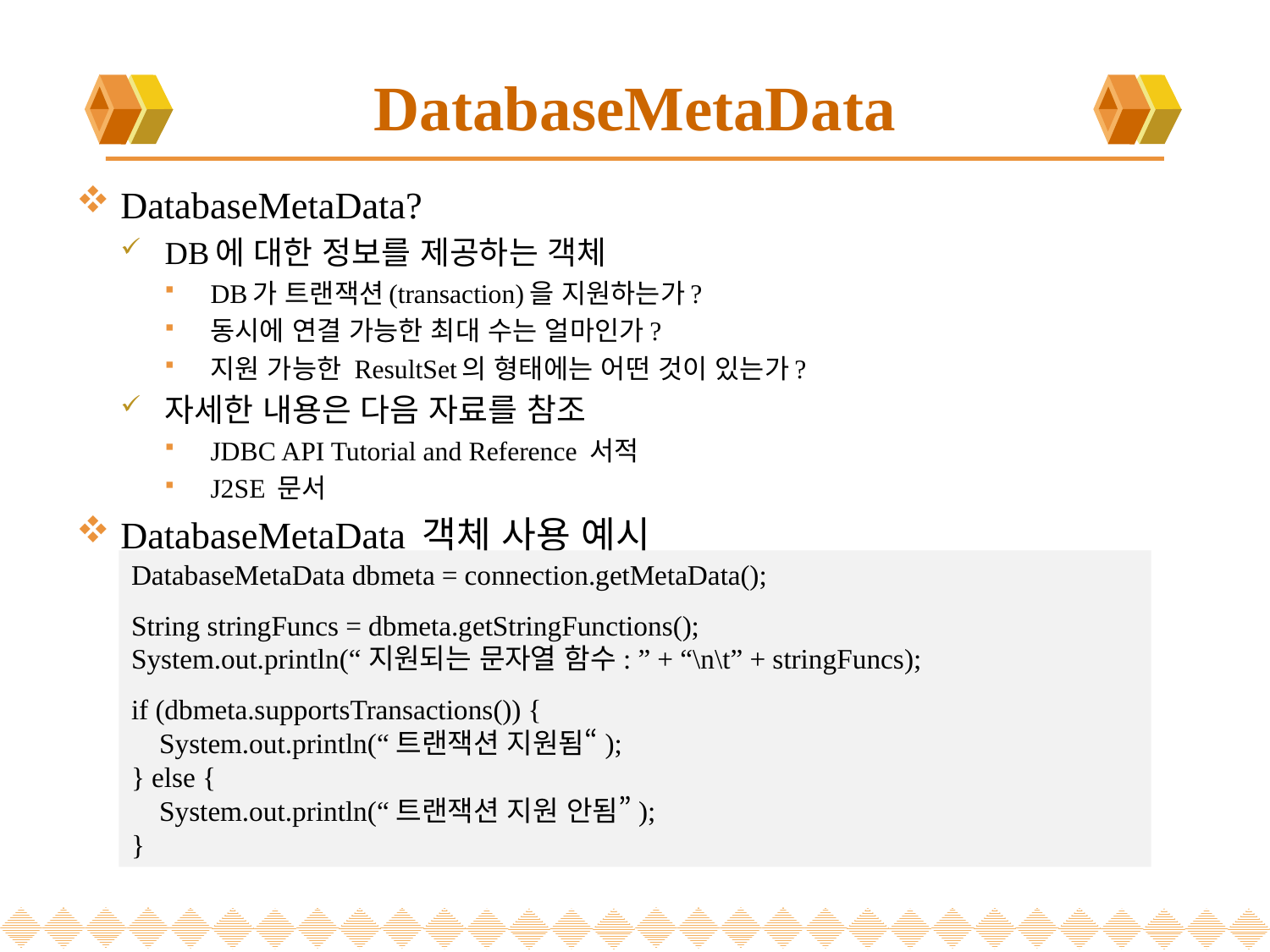

# DatabaseMetaData
DatabaseMetaData?
DB에 대한 정보를 제공하는 객체
DB가 트랜잭션(transaction)을 지원하는가?
동시에 연결 가능한 최대 수는 얼마인가?
지원 가능한 ResultSet의 형태에는 어떤 것이 있는가?
자세한 내용은 다음 자료를 참조
JDBC API Tutorial and Reference 서적
J2SE 문서
DatabaseMetaData 객체 사용 예시
DatabaseMetaData dbmeta = connection.getMetaData();

String stringFuncs = dbmeta.getStringFunctions();
System.out.println(“지원되는 문자열 함수: ” + “\n\t” + stringFuncs);

if (dbmeta.supportsTransactions()) {
    System.out.println(“트랜잭션 지원됨“);
} else {
    System.out.println(“트랜잭션 지원 안됨”);
}